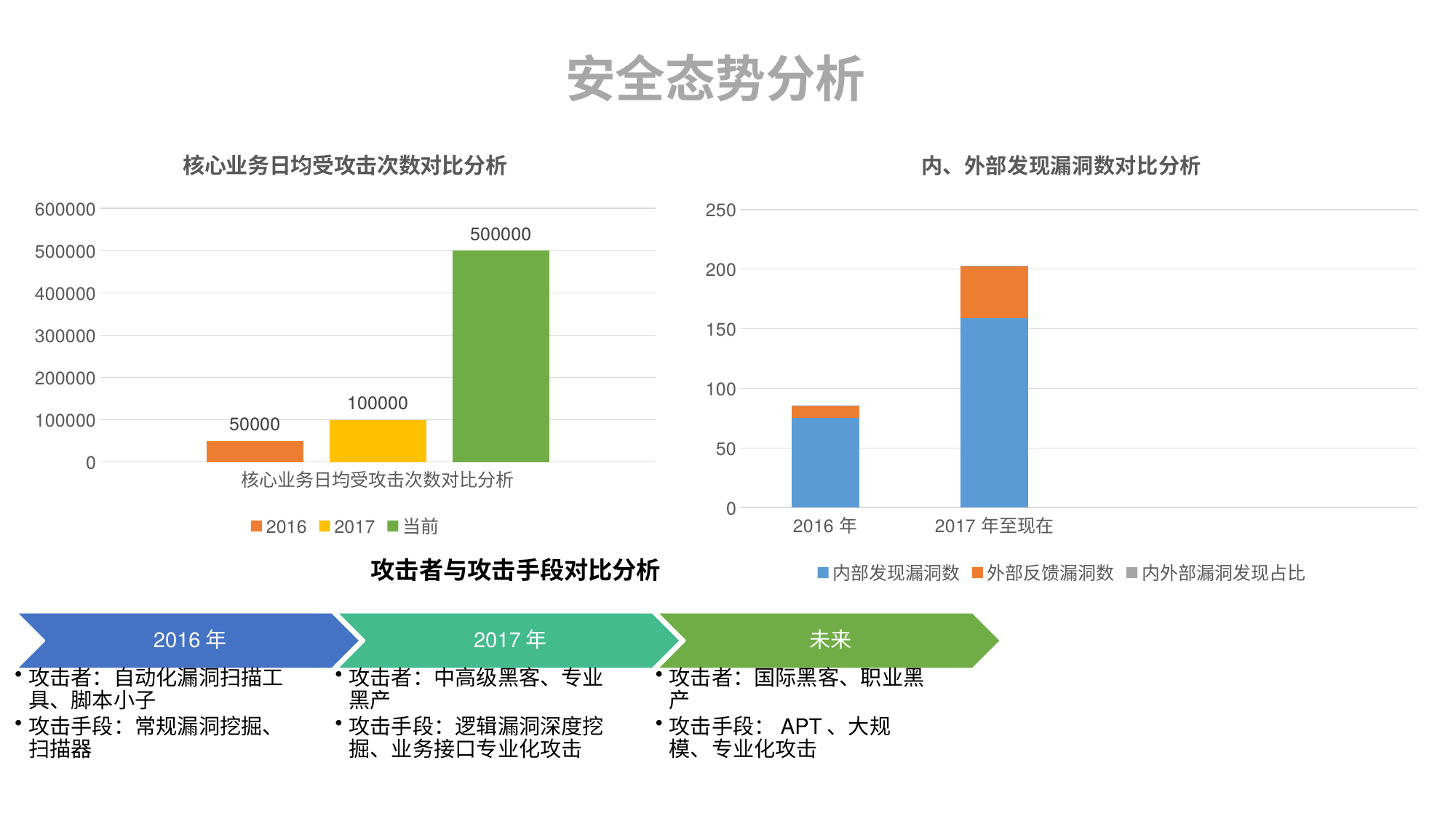

安全态势分析

### Chart: 内、外部发现漏洞数对比分析

| Category | 内部发现漏洞数 | 外部反馈漏洞数 | 内外部漏洞发现占比 |
|---|---|---|---|
| 2016年 | 75.0 | 10.0 | 0.88 |
| 2017年至现在 | 159.0 | 43.0 | 0.78 |

### Chart: 核心业务日均受攻击次数对比分析

| Category | 2016 | 2017 | 当前 |
|---|---|---|---|
| 核心业务日均受攻击次数对比分析 | 50000.0 | 100000.0 | 500000.0 |
攻击者与攻击手段对比分析
2016年
攻击者：自动化漏洞扫描工具、脚本小子
攻击手段：常规漏洞挖掘、扫描器
2017年
攻击者：中高级黑客、专业黑产
攻击手段：逻辑漏洞深度挖掘、业务接口专业化攻击
未来
攻击者：国际黑客、职业黑产
攻击手段：APT、大规模、专业化攻击